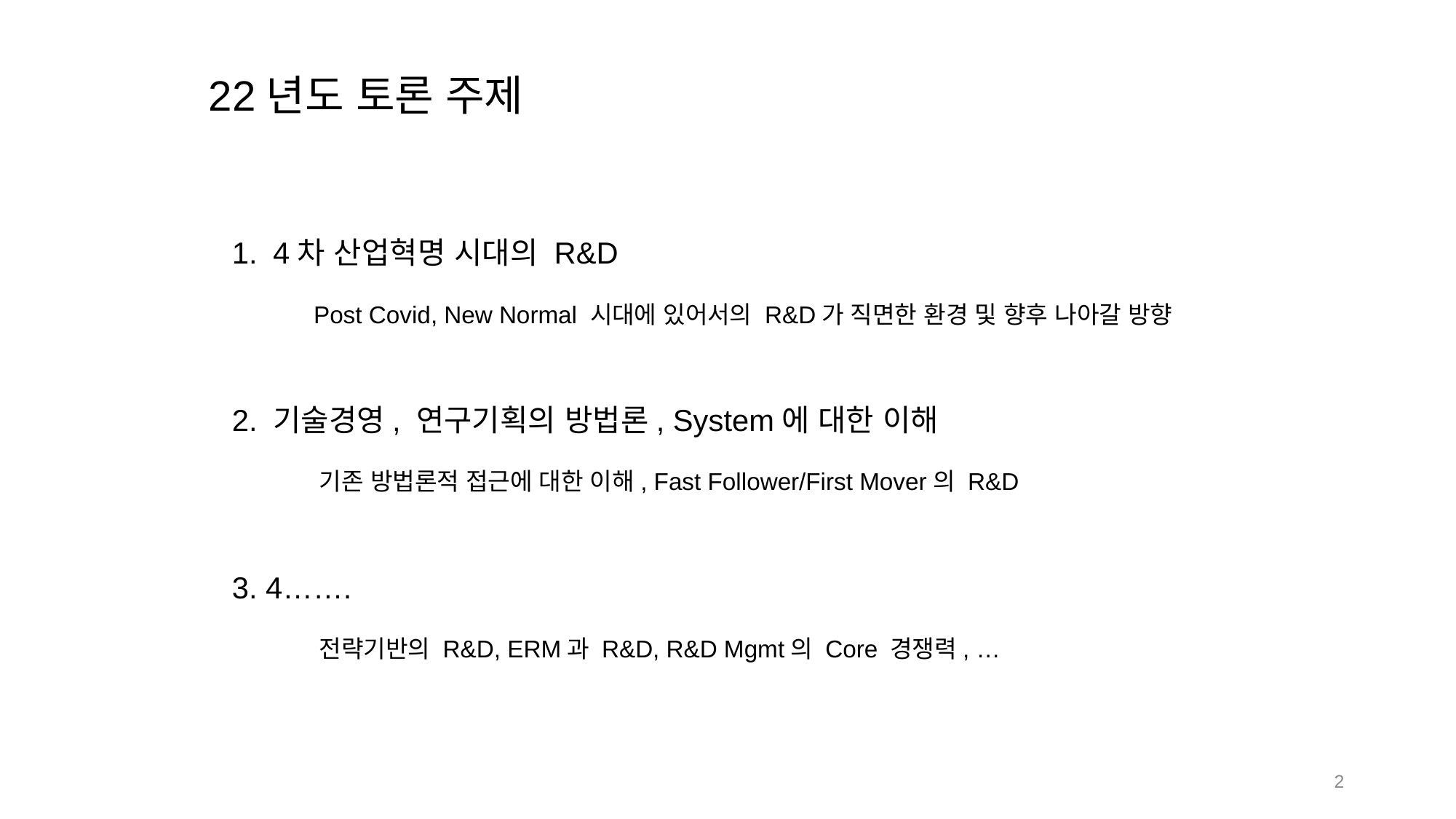

22년도 토론 주제
4차 산업혁명 시대의 R&D
    Post Covid, New Normal 시대에 있어서의 R&D가 직면한 환경 및 향후 나아갈 방향
2. 기술경영, 연구기획의 방법론, System에 대한 이해
    기존 방법론적 접근에 대한 이해, Fast Follower/First Mover의 R&D
3. 4…….
    전략기반의 R&D, ERM과 R&D, R&D Mgmt의 Core 경쟁력, …
2